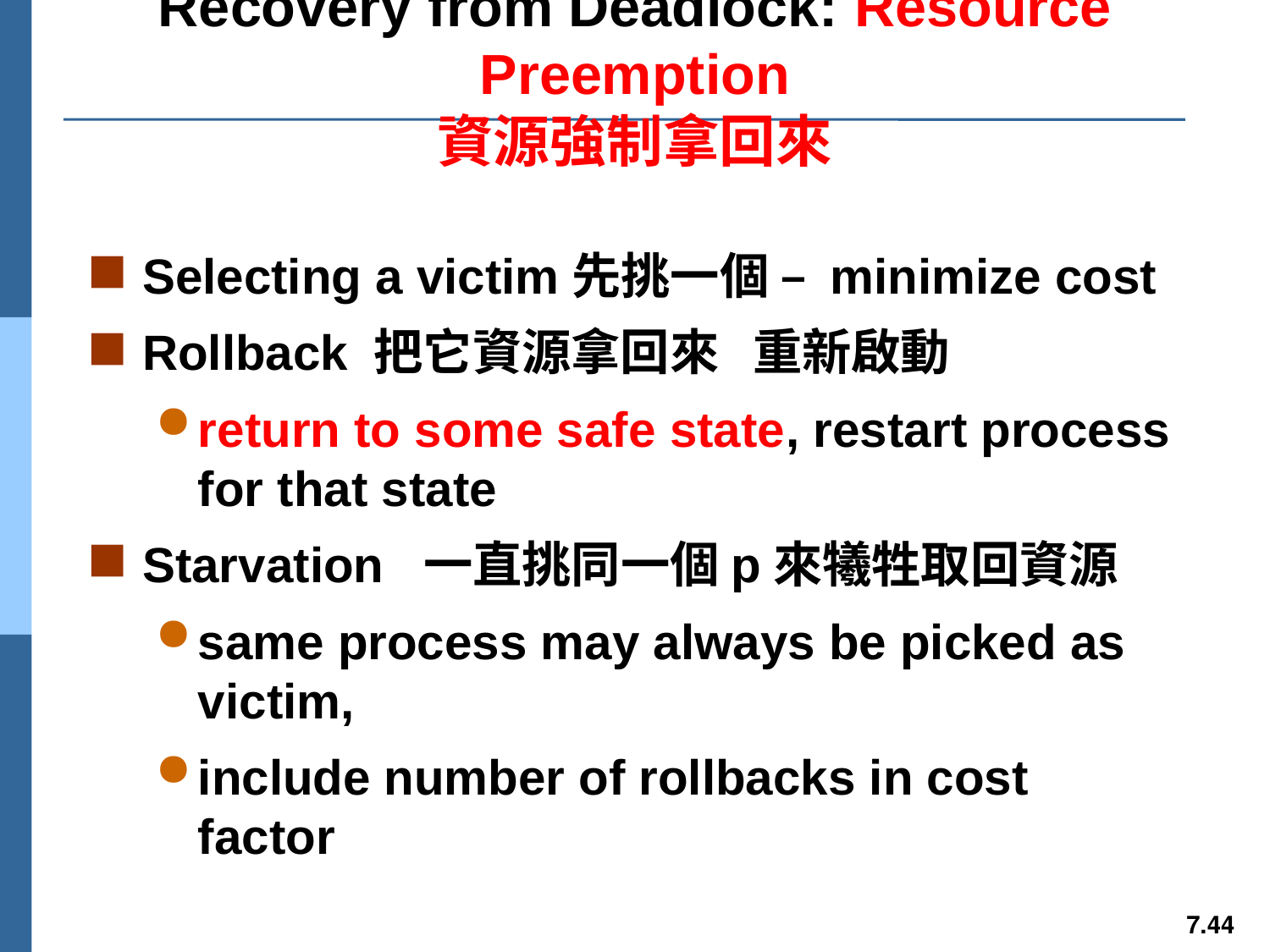

# Recovery from Deadlock: Resource Preemption 資源強制拿回來
Selecting a victim先挑一個 – minimize cost
Rollback 把它資源拿回來   重新啟動
return to some safe state, restart process for that state
Starvation  一直挑同一個p來犧牲取回資源
same process may always be picked as victim,
include number of rollbacks in cost factor